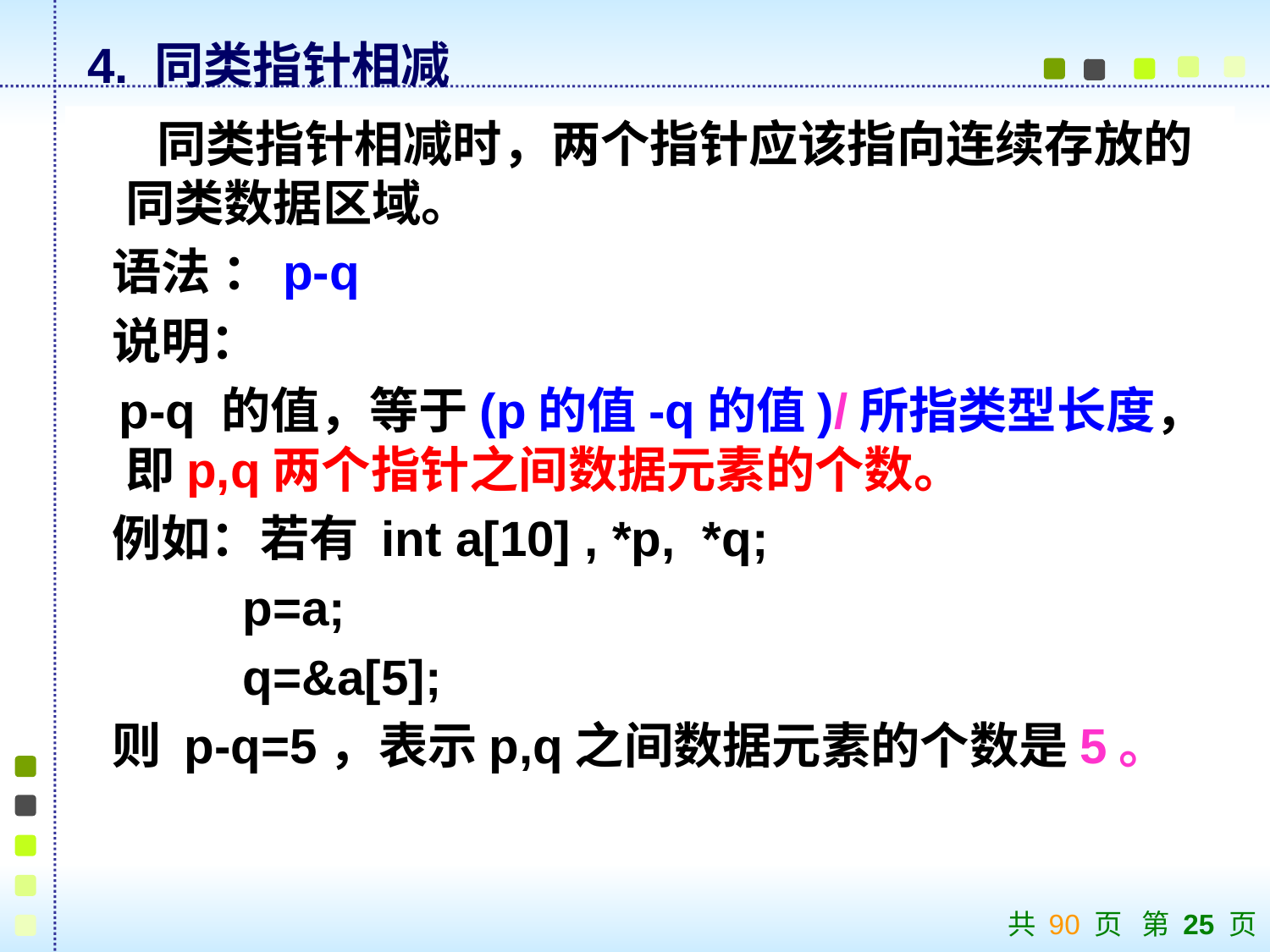

4. 同类指针相减
      同类指针相减时，两个指针应该指向连续存放的同类数据区域。
  语法 ：p-q
  说明：
   p-q 的值，等于(p的值-q的值)/所指类型长度， 即p,q两个指针之间数据元素的个数。
  例如：若有 int a[10] , *p,  *q;
            p=a;
            q=&a[5];
  则 p-q=5，表示p,q之间数据元素的个数是5。
共 90 页   第 25 页